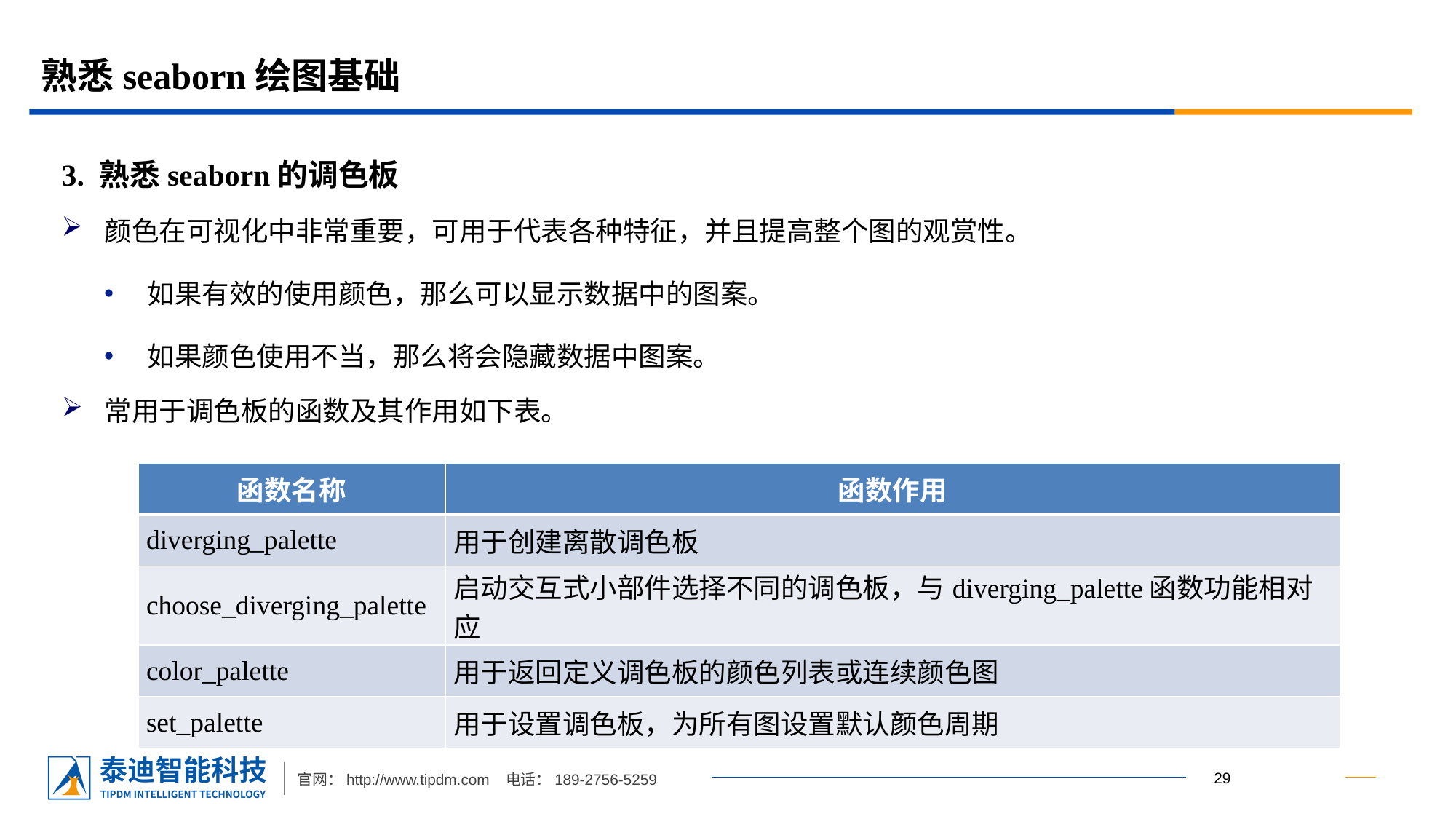

# 熟悉seaborn绘图基础
3. 熟悉seaborn的调色板
颜色在可视化中非常重要，可用于代表各种特征，并且提高整个图的观赏性。
如果有效的使用颜色，那么可以显示数据中的图案。
如果颜色使用不当，那么将会隐藏数据中图案。
常用于调色板的函数及其作用如下表。

| 函数名称 | 函数作用 |
| --- | --- |
| diverging\_palette | 用于创建离散调色板 |
| choose\_diverging\_palette | 启动交互式小部件选择不同的调色板，与diverging\_palette函数功能相对应 |
| color\_palette | 用于返回定义调色板的颜色列表或连续颜色图 |
| set\_palette | 用于设置调色板，为所有图设置默认颜色周期 |